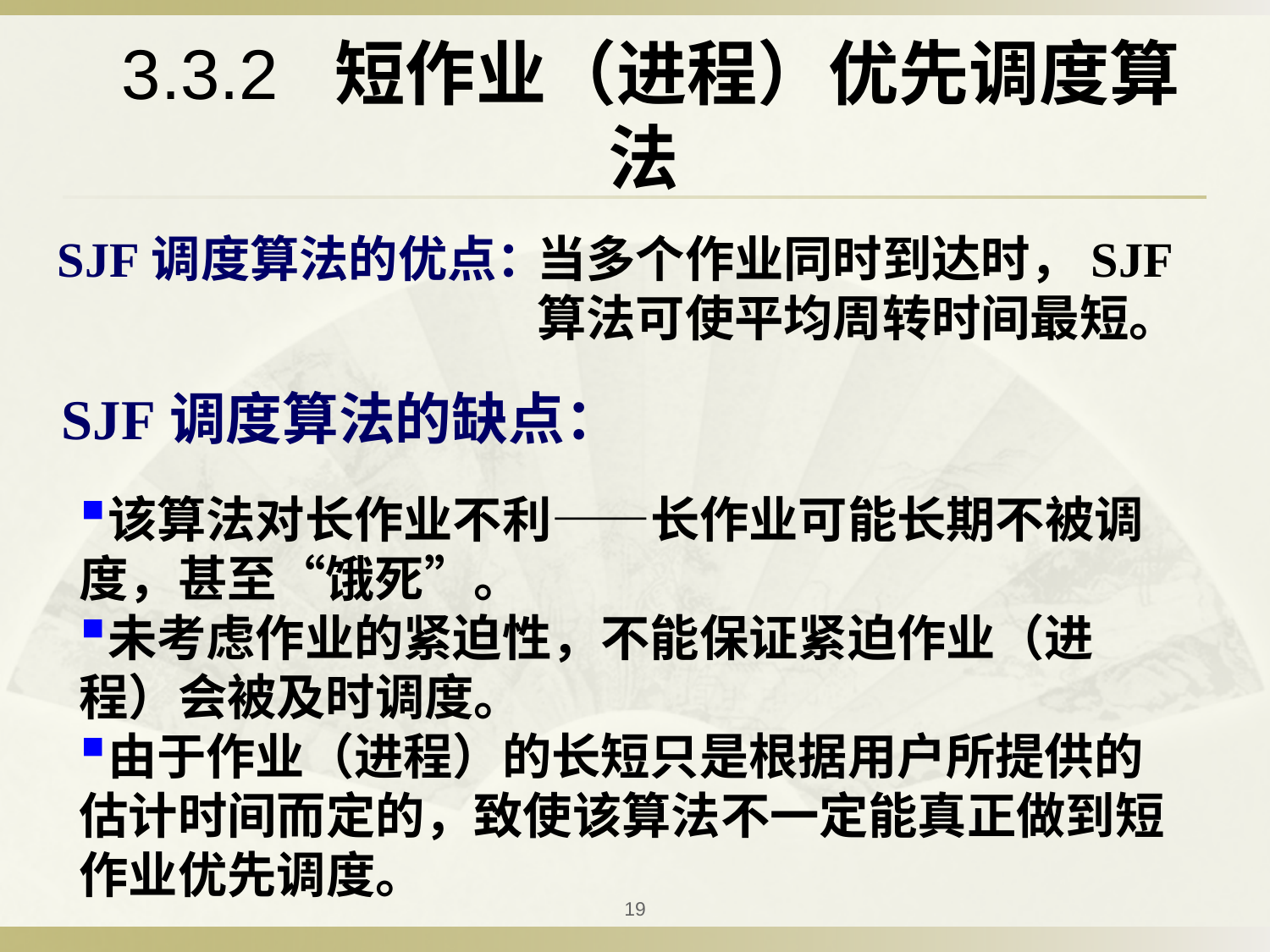

# 3.3.2  短作业（进程）优先调度算法
SJF调度算法的优点：
当多个作业同时到达时，SJF算法可使平均周转时间最短。
SJF调度算法的缺点：
该算法对长作业不利——长作业可能长期不被调度，甚至“饿死”。
未考虑作业的紧迫性，不能保证紧迫作业（进程）会被及时调度。
由于作业（进程）的长短只是根据用户所提供的估计时间而定的，致使该算法不一定能真正做到短作业优先调度。
19